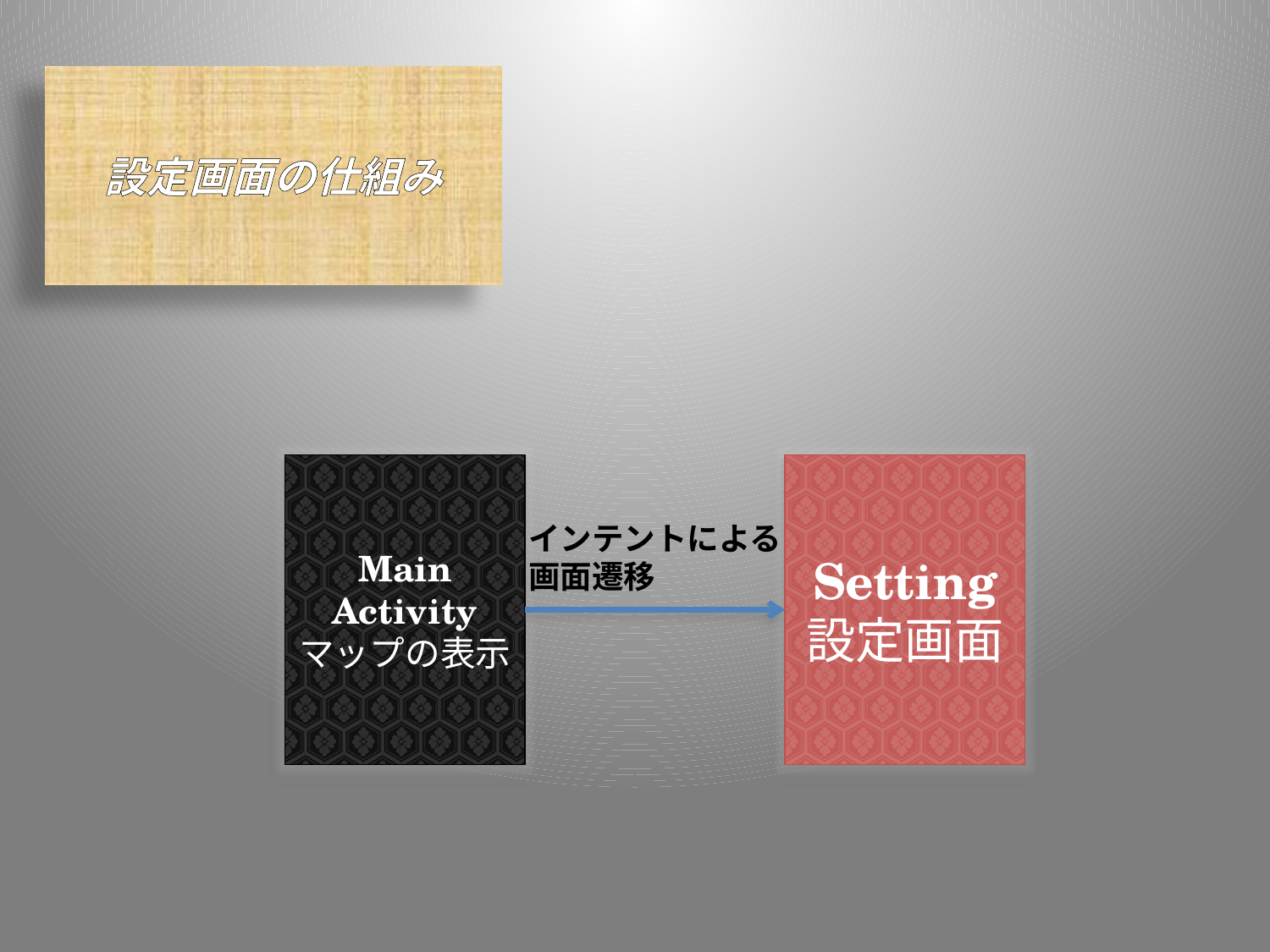

設定画面の仕組み
Main
Activity
マップの表示
Setting
設定画面
インテントによる
画面遷移